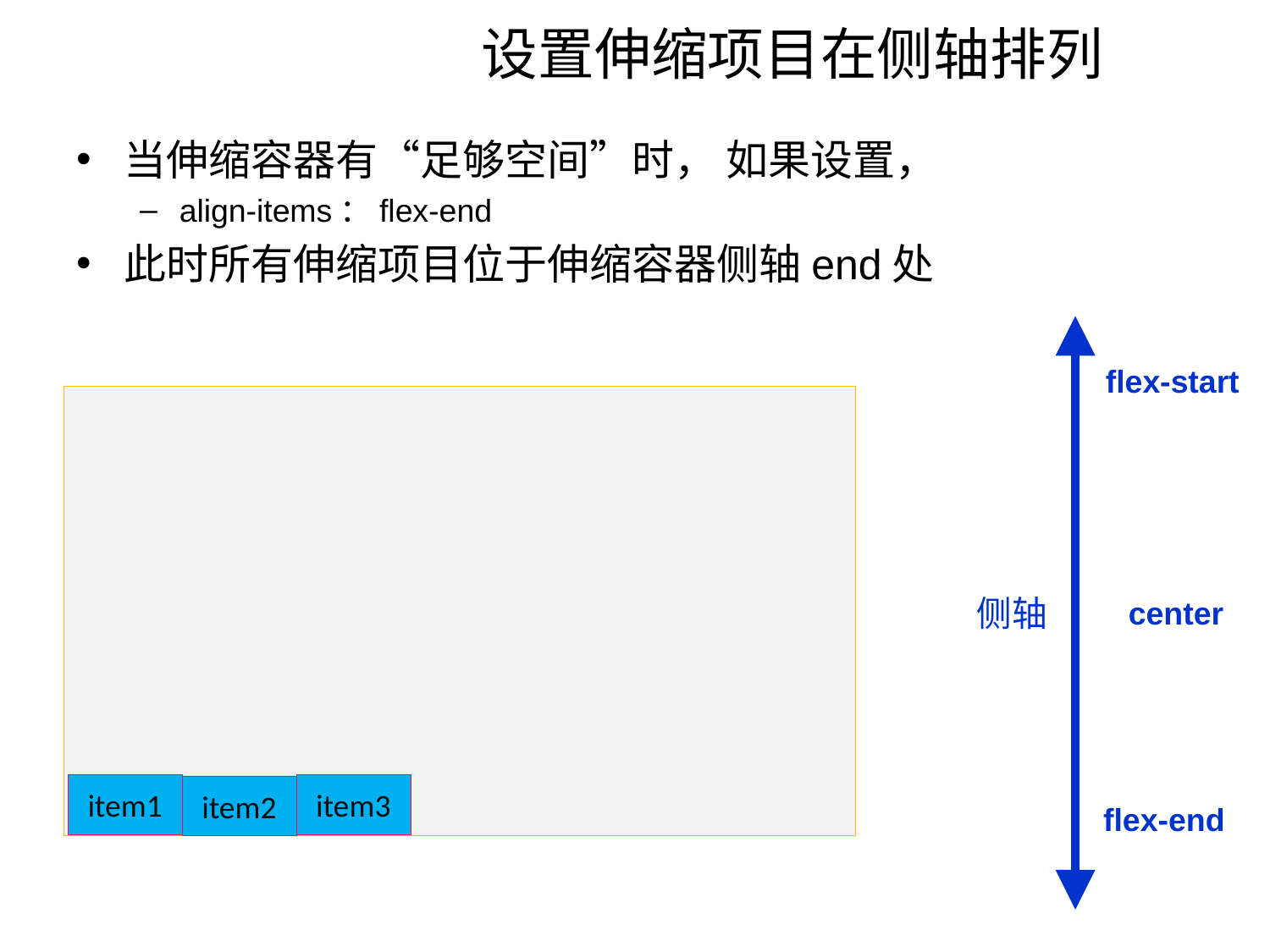

# 设置伸缩项目在侧轴排列
当伸缩容器有“足够空间”时， 如果设置，
align-items：flex-end
此时所有伸缩项目位于伸缩容器侧轴end处

center
flex-start
flex-end
侧轴
item1
item3
item2